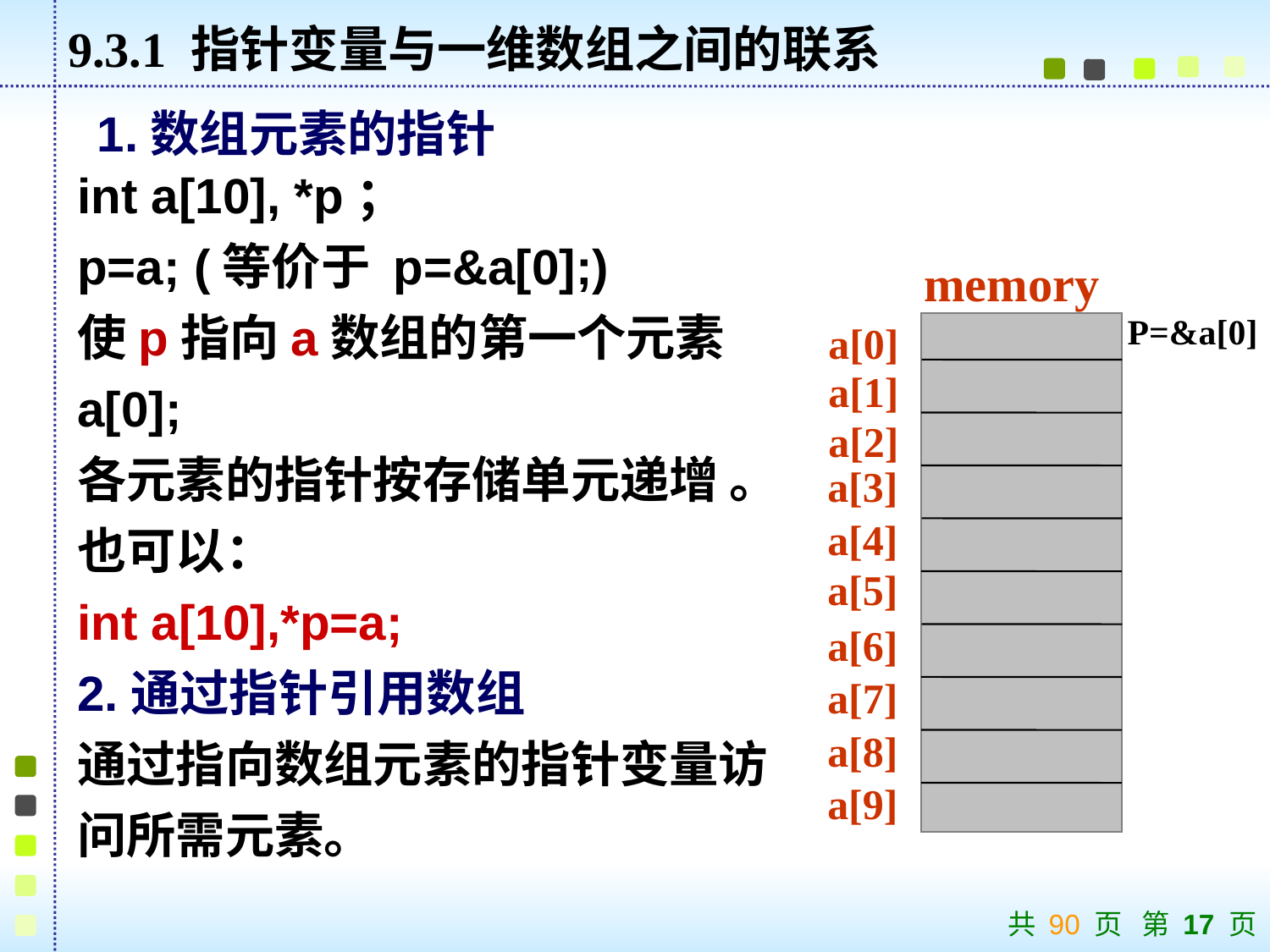

9.3.1 指针变量与一维数组之间的联系
1.数组元素的指针
int a[10], *p；
p=a; (等价于 p=&a[0];)
使p指向a数组的第一个元素a[0];
各元素的指针按存储单元递增 。
也可以：
int a[10],*p=a;
2.通过指针引用数组
通过指向数组元素的指针变量访问所需元素。
memory

a[0]

a[1]
a[2]

a[3]

a[4]

a[5]

a[6]

a[7]

a[8]

a[9]

P=&a[0]
共 90 页   第 17 页